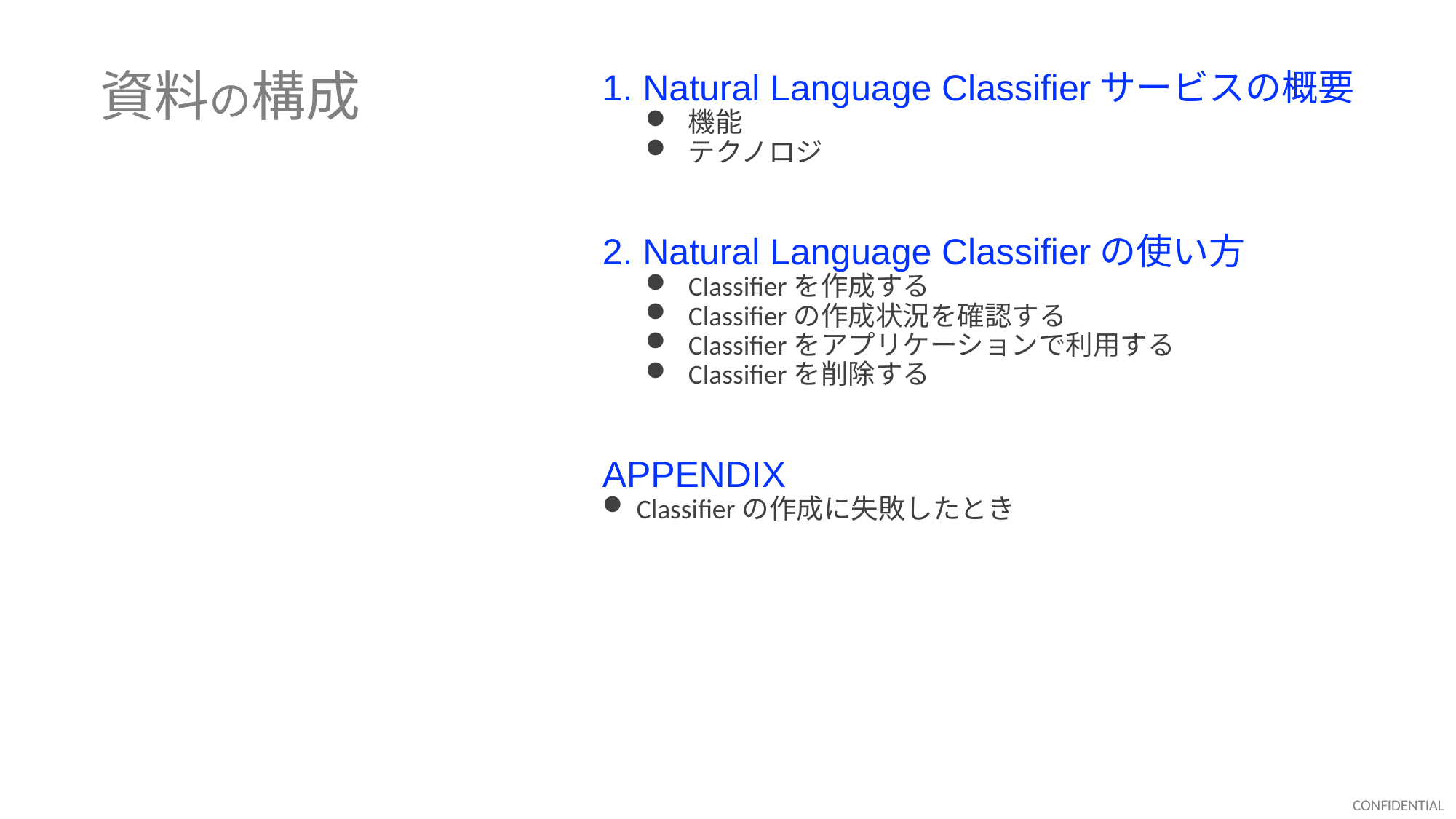

資料の構成
1. Natural Language Classifierサービスの概要
機能
テクノロジ

2. Natural Language Classifierの使い方
Classifierを作成する
Classifierの作成状況を確認する
Classifierをアプリケーションで利用する
Classifierを削除する

APPENDIX
Classifierの作成に失敗したとき
CONFIDENTIAL